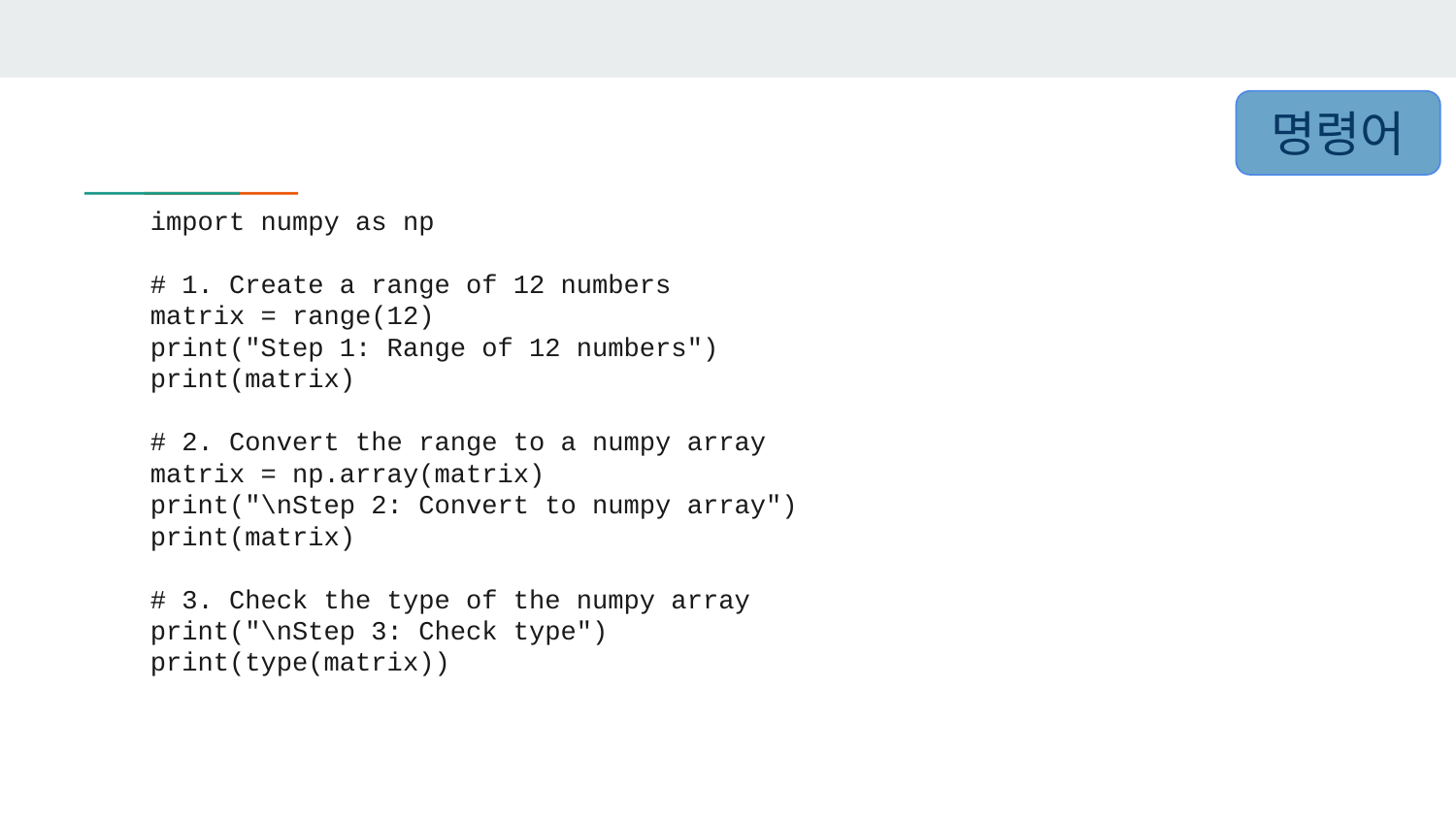

명령어
import numpy as np

# 1. Create a range of 12 numbers
matrix = range(12)
print("Step 1: Range of 12 numbers")
print(matrix)

# 2. Convert the range to a numpy array
matrix = np.array(matrix)
print("\nStep 2: Convert to numpy array")
print(matrix)

# 3. Check the type of the numpy array
print("\nStep 3: Check type")
print(type(matrix))